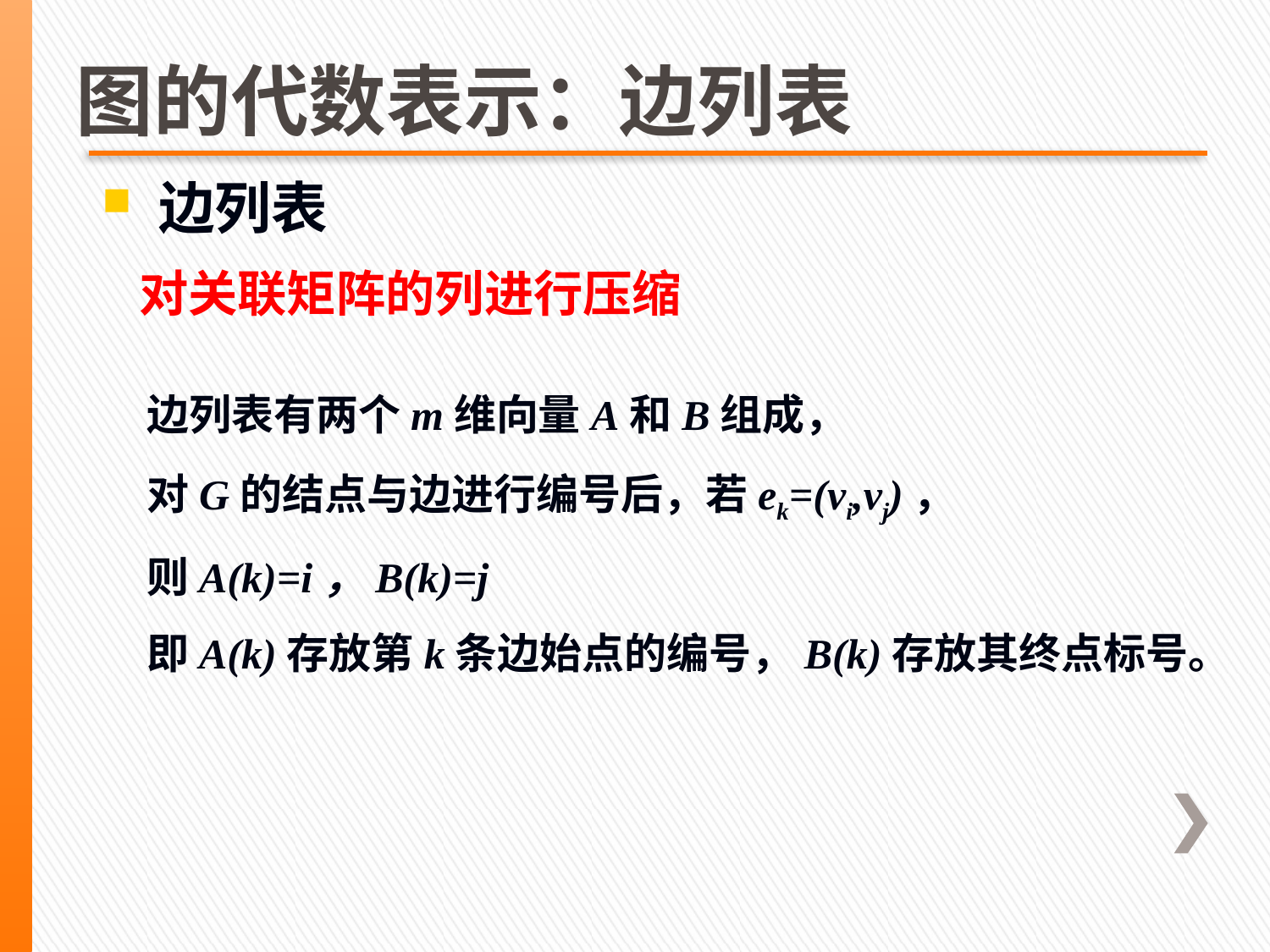

图的代数表示：边列表
 边列表
对关联矩阵的列进行压缩
  边列表有两个m维向量A和B组成，
  对G的结点与边进行编号后，若ek=(vi,vj)，
  则A(k)=i，B(k)=j
  即A(k)存放第k条边始点的编号，B(k)存放其终点标号。